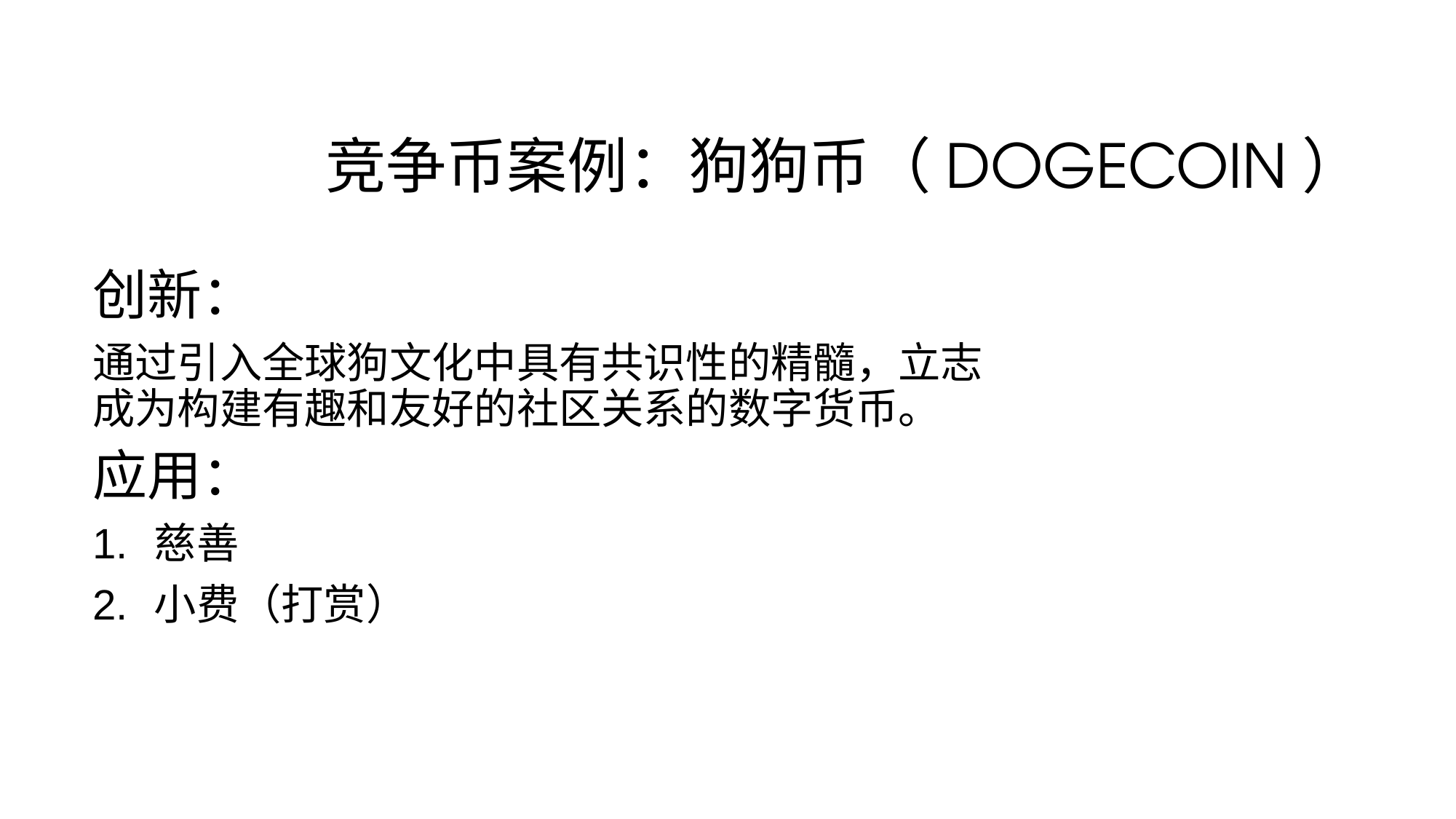

# 竞争币案例：狗狗币（Dogecoin）
创新：
通过引入全球狗文化中具有共识性的精髓，立志成为构建有趣和友好的社区关系的数字货币。
应用：
慈善
小费（打赏）